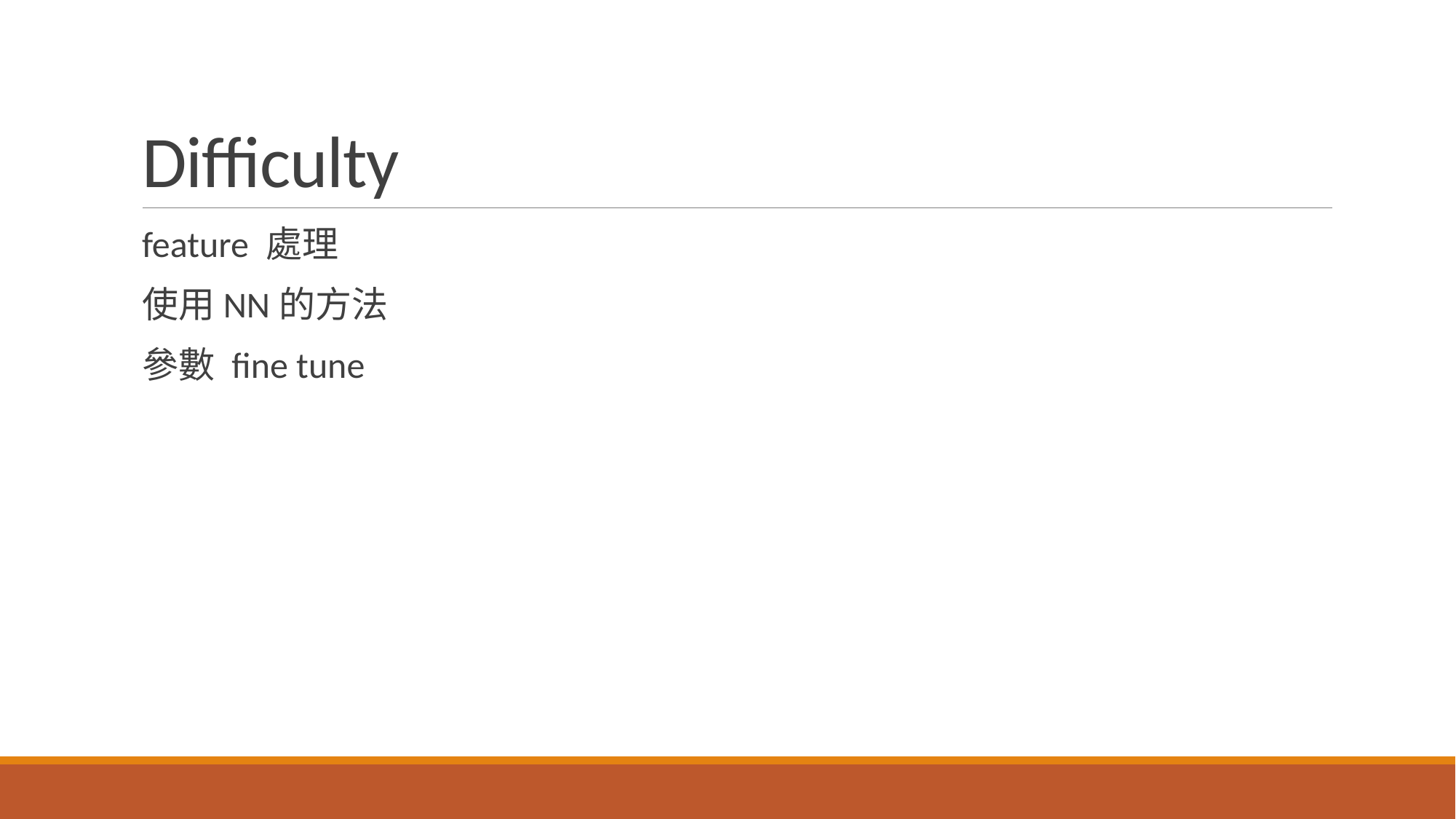

# Difficulty
feature 處理
使用NN的方法
參數 fine tune